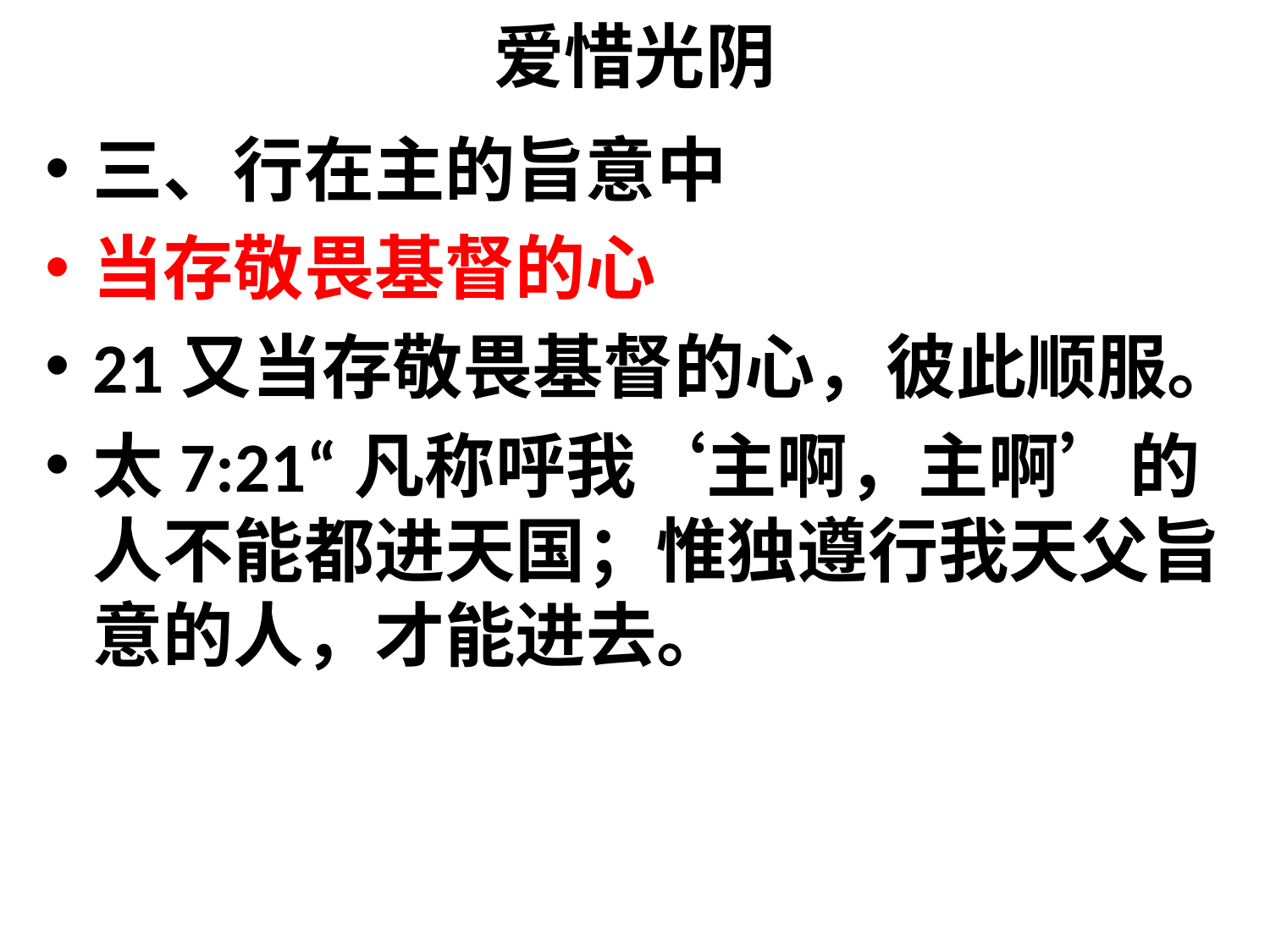

# 爱惜光阴
三、行在主的旨意中
当存敬畏基督的心
21又当存敬畏基督的心，彼此顺服。
太7:21“凡称呼我‘主啊，主啊’的人不能都进天国；惟独遵行我天父旨意的人，才能进去。